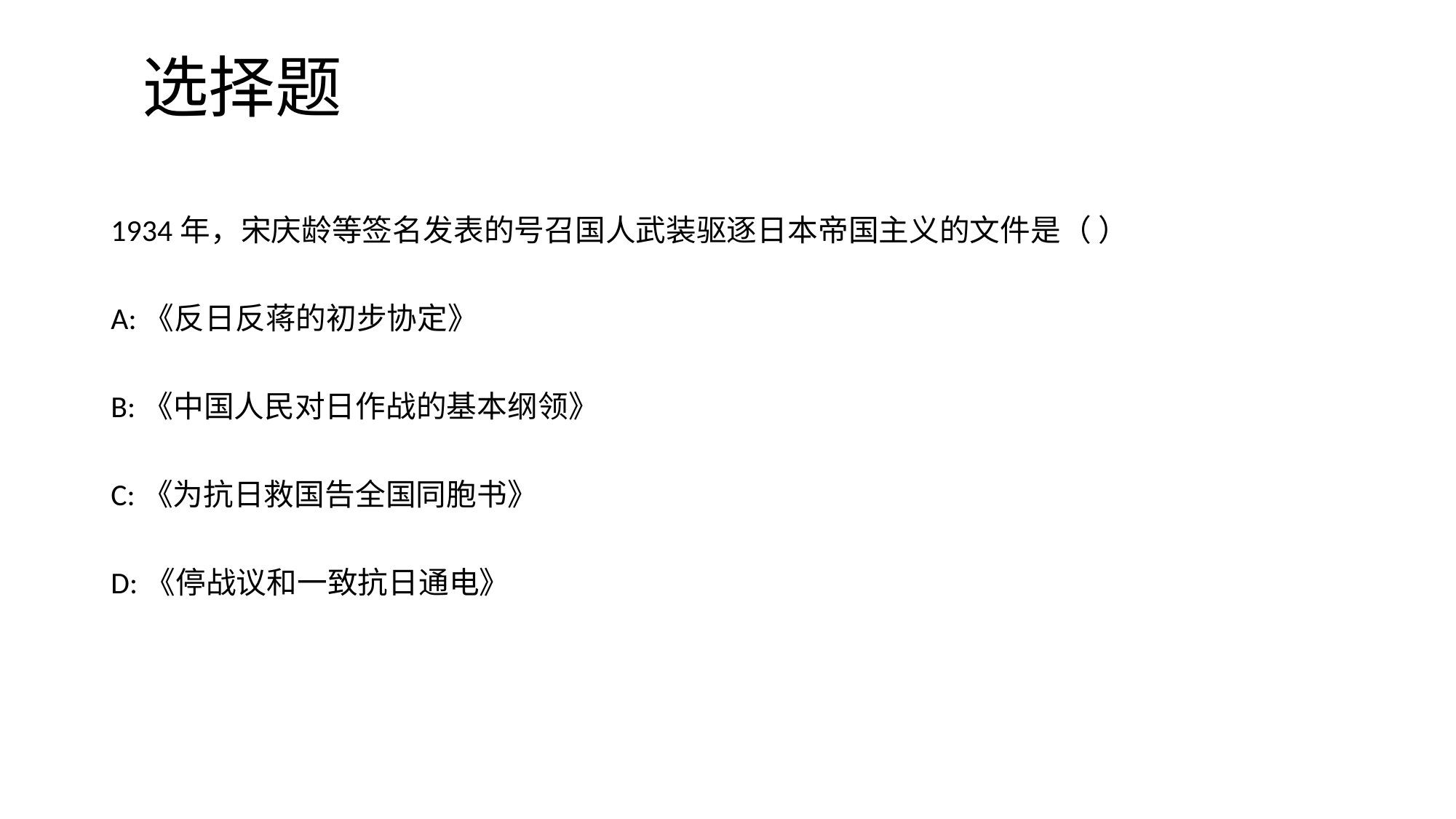

# 选择题
1934年，宋庆龄等签名发表的号召国人武装驱逐日本帝国主义的文件是（ ）
A:《反日反蒋的初步协定》
B:《中国人民对日作战的基本纲领》
C:《为抗日救国告全国同胞书》
D:《停战议和一致抗日通电》